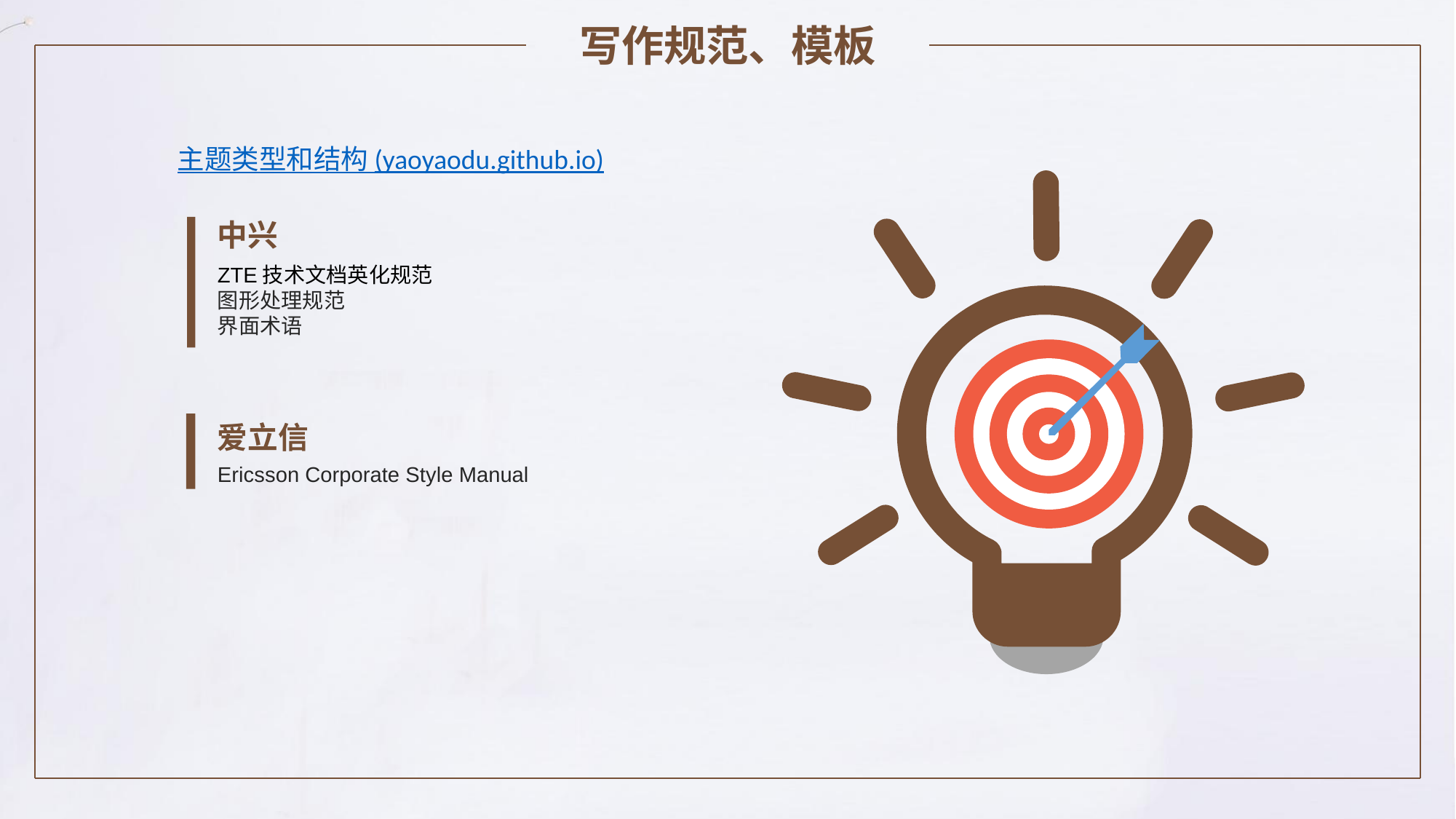

写作规范、模板

中兴
主题类型和结构 (yaoyaodu.github.io)

ZTE技术文档英化规范
图形处理规范
界面术语

爱立信
Ericsson Corporate Style Manual